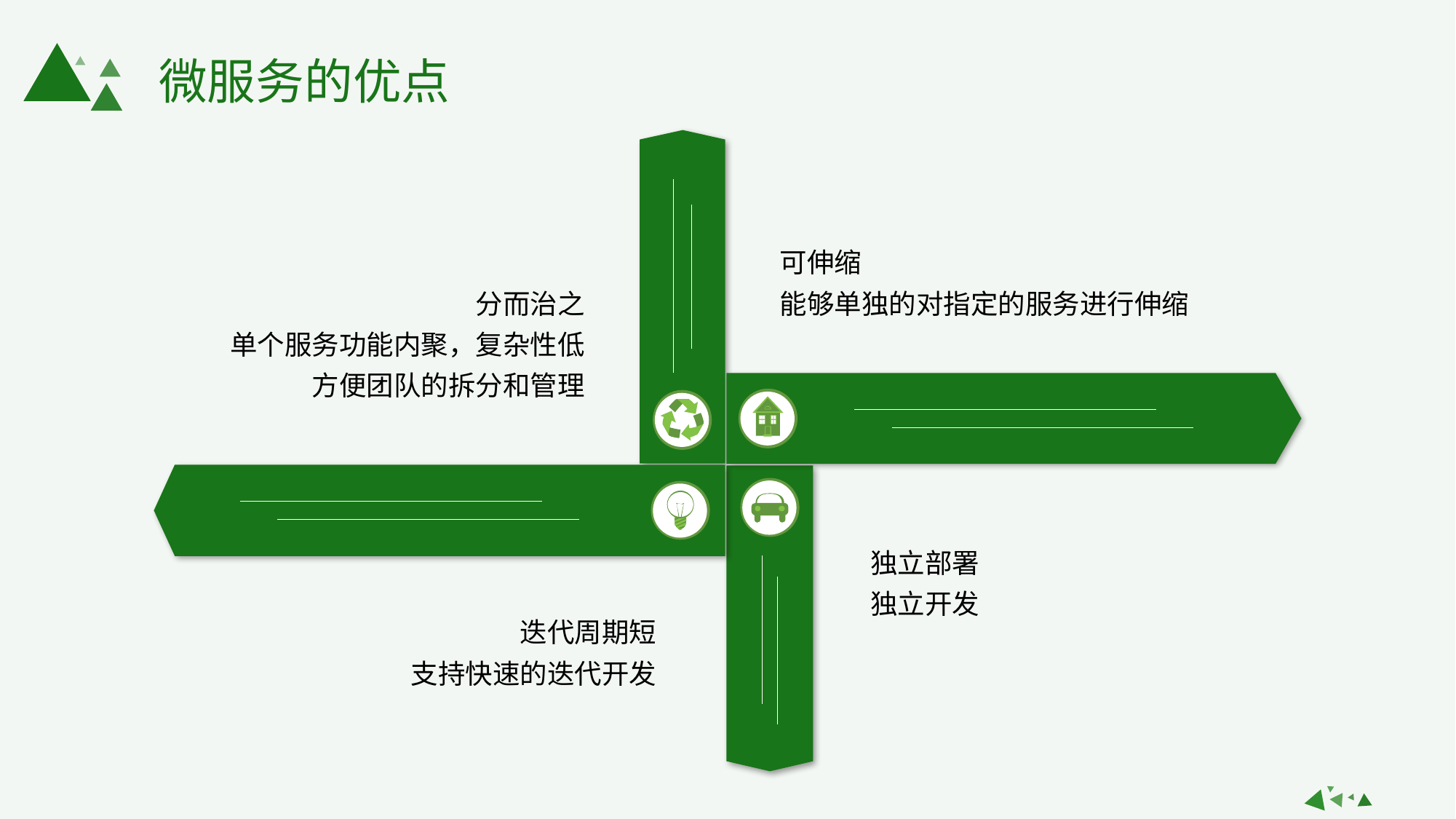

微服务的优点

可伸缩
能够单独的对指定的服务进行伸缩
分而治之
单个服务功能内聚，复杂性低方便团队的拆分和管理

独立部署
独立开发
迭代周期短
支持快速的迭代开发